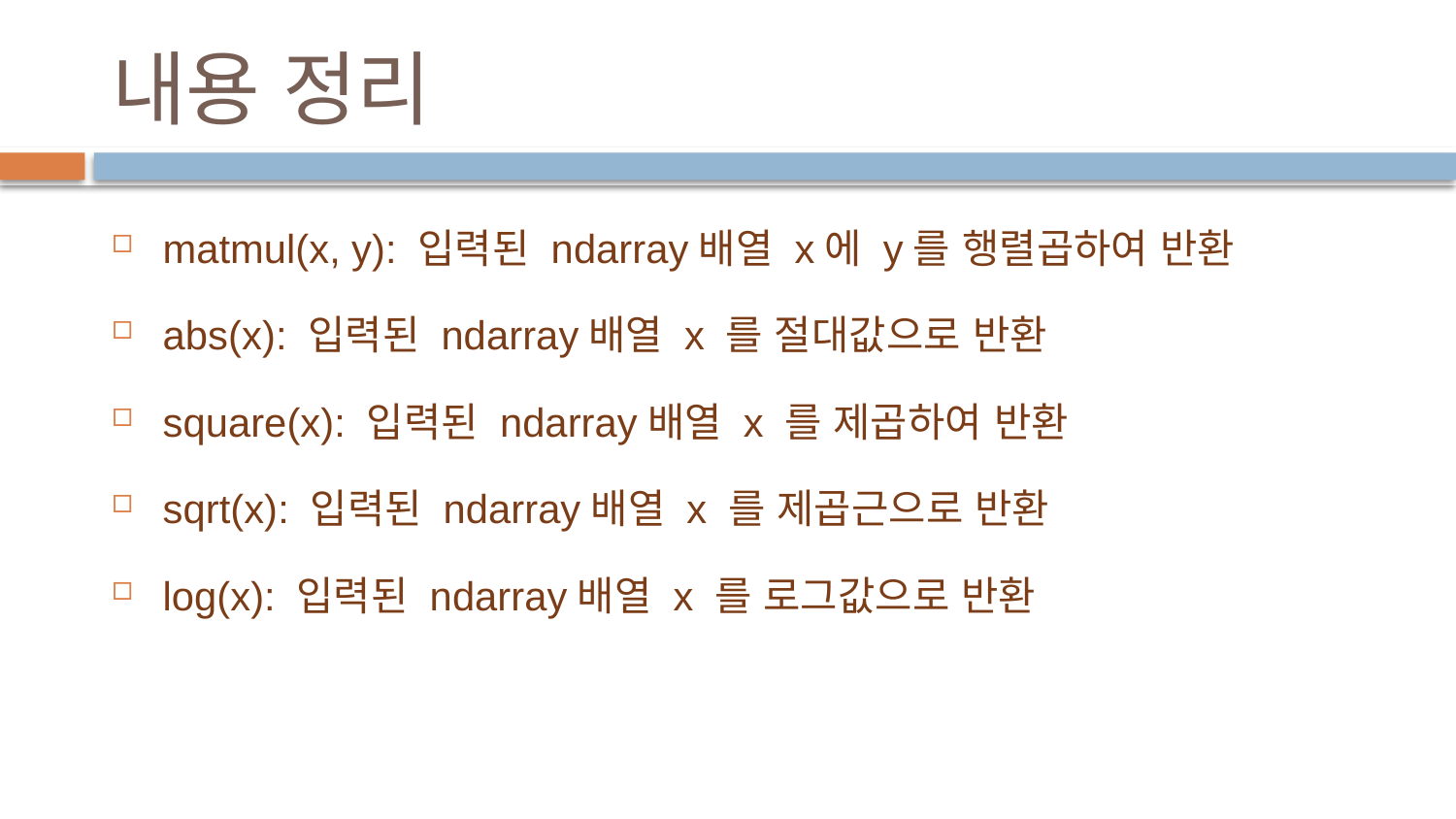

# 내용 정리
matmul(x, y): 입력된 ndarray배열 x에 y를 행렬곱하여 반환
abs(x): 입력된 ndarray배열 x 를 절대값으로 반환
square(x): 입력된 ndarray배열 x 를 제곱하여 반환
sqrt(x): 입력된 ndarray배열 x 를 제곱근으로 반환
log(x): 입력된 ndarray배열 x 를 로그값으로 반환